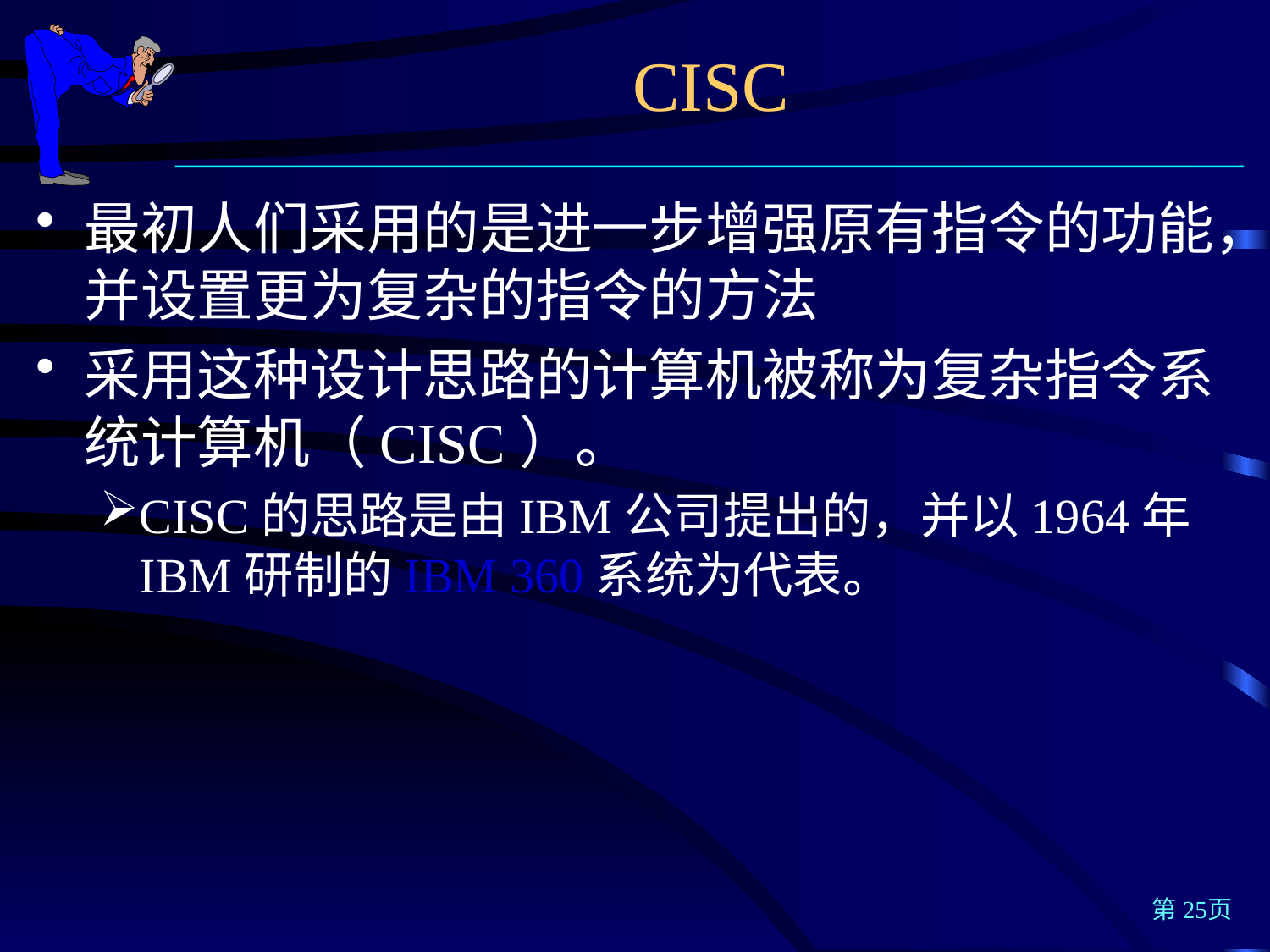

CISC
最初人们采用的是进一步增强原有指令的功能，并设置更为复杂的指令的方法
采用这种设计思路的计算机被称为复杂指令系统计算机（CISC）。
CISC的思路是由IBM公司提出的，并以1964年IBM研制的IBM 360系统为代表。
第25页